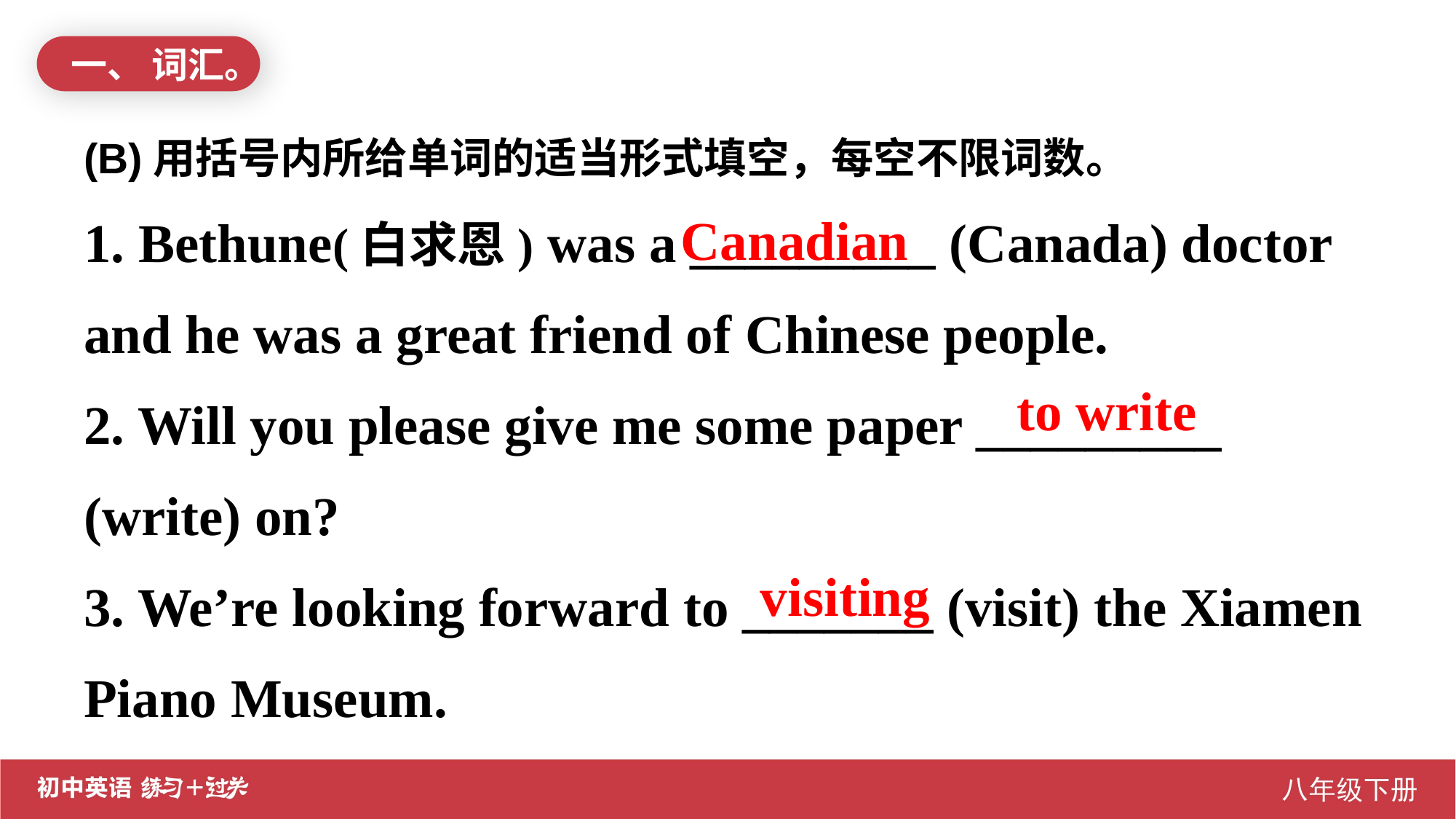

一、 词汇。
(B)用括号内所给单词的适当形式填空，每空不限词数。
1. Bethune(白求恩) was a _________ (Canada) doctor and he was a great friend of Chinese people.
2. Will you please give me some paper _________ (write) on?
3. We’re looking forward to _______ (visit) the Xiamen Piano Museum.
Canadian
to write
visiting